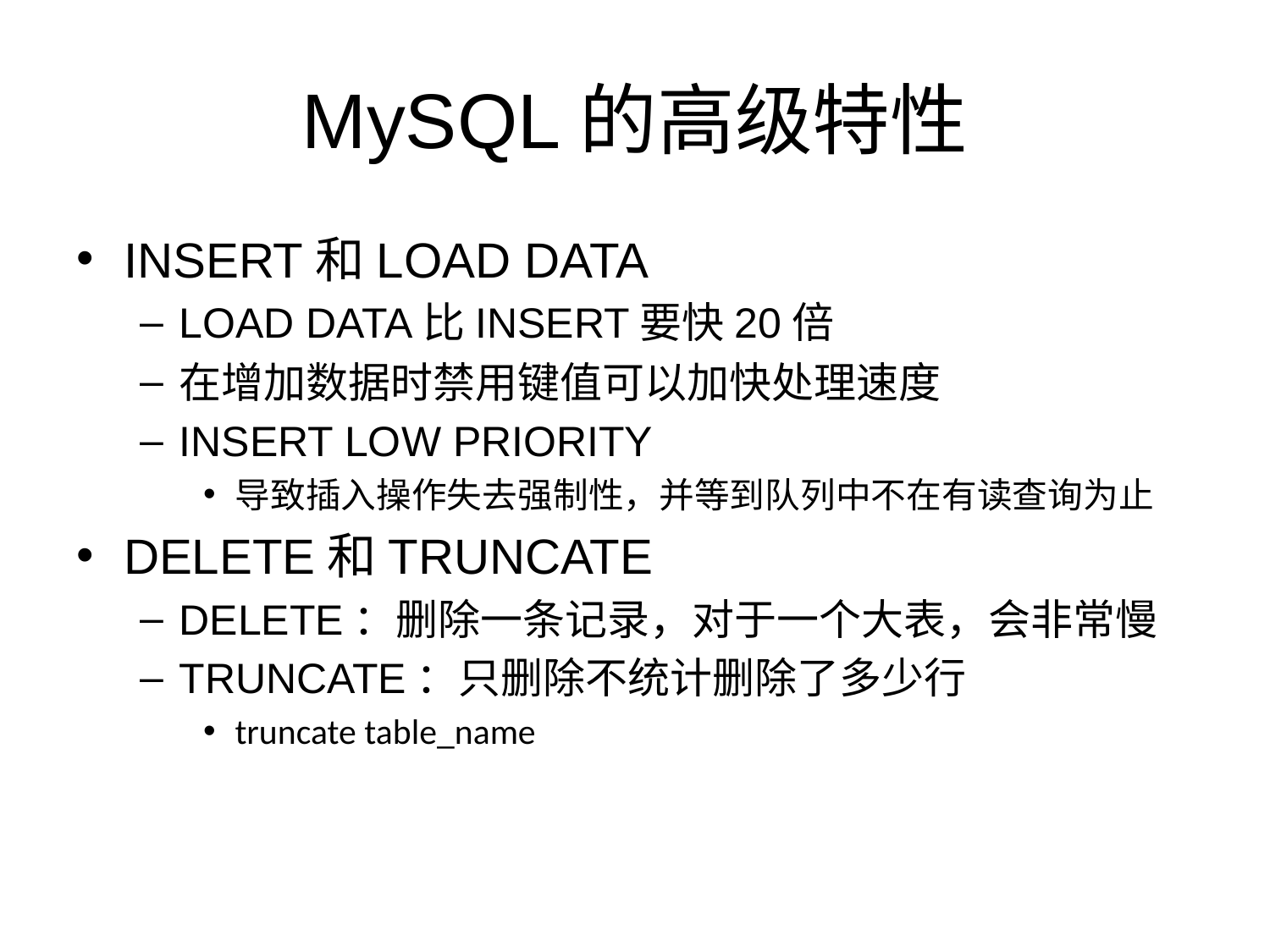

# MySQL的高级特性
INSERT和LOAD DATA
LOAD DATA比INSERT要快20倍
在增加数据时禁用键值可以加快处理速度
INSERT LOW PRIORITY
导致插入操作失去强制性，并等到队列中不在有读查询为止
DELETE和TRUNCATE
DELETE：删除一条记录，对于一个大表，会非常慢
TRUNCATE：只删除不统计删除了多少行
truncate table_name